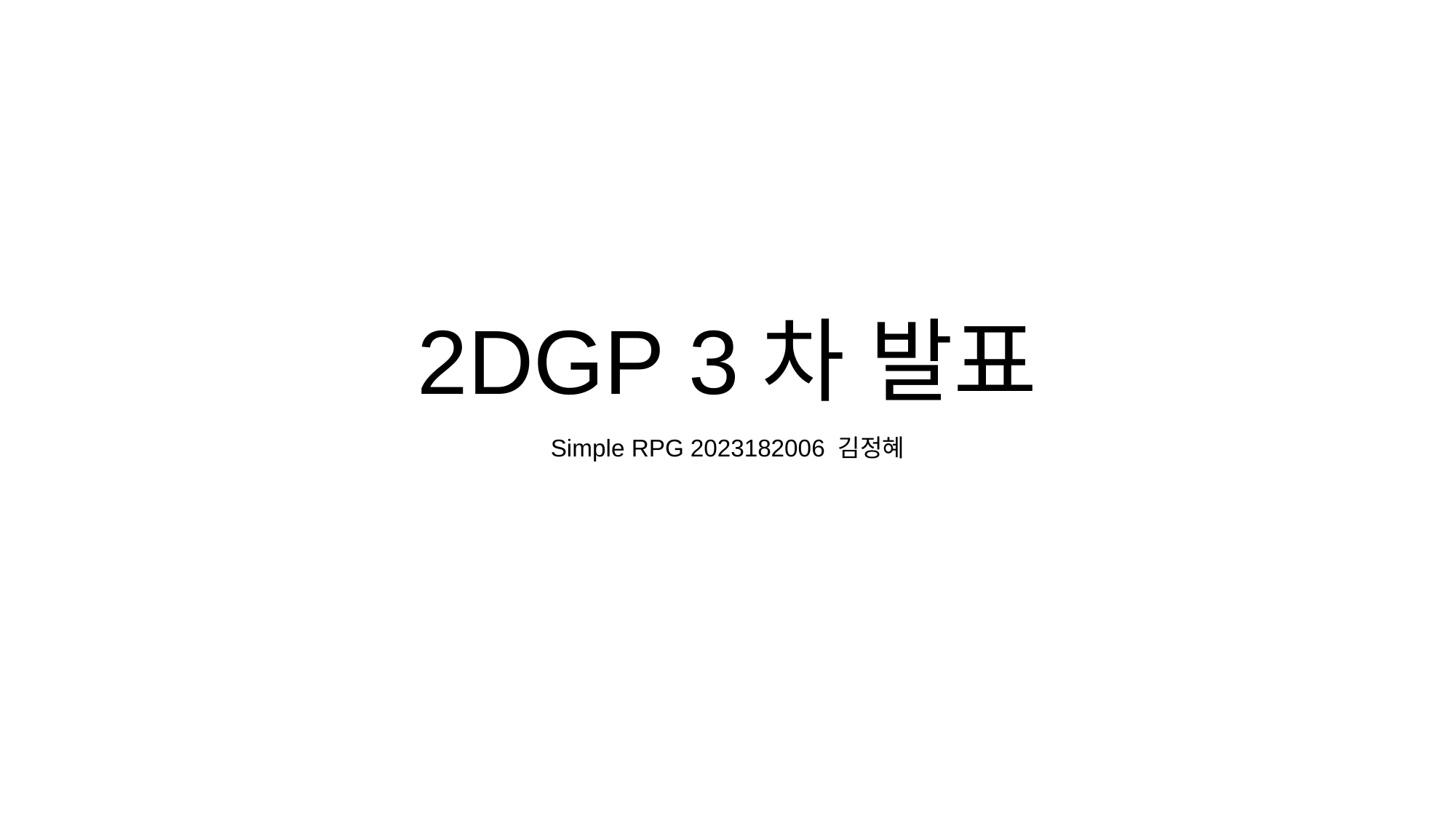

# 2DGP 3차 발표
Simple RPG 2023182006 김정혜